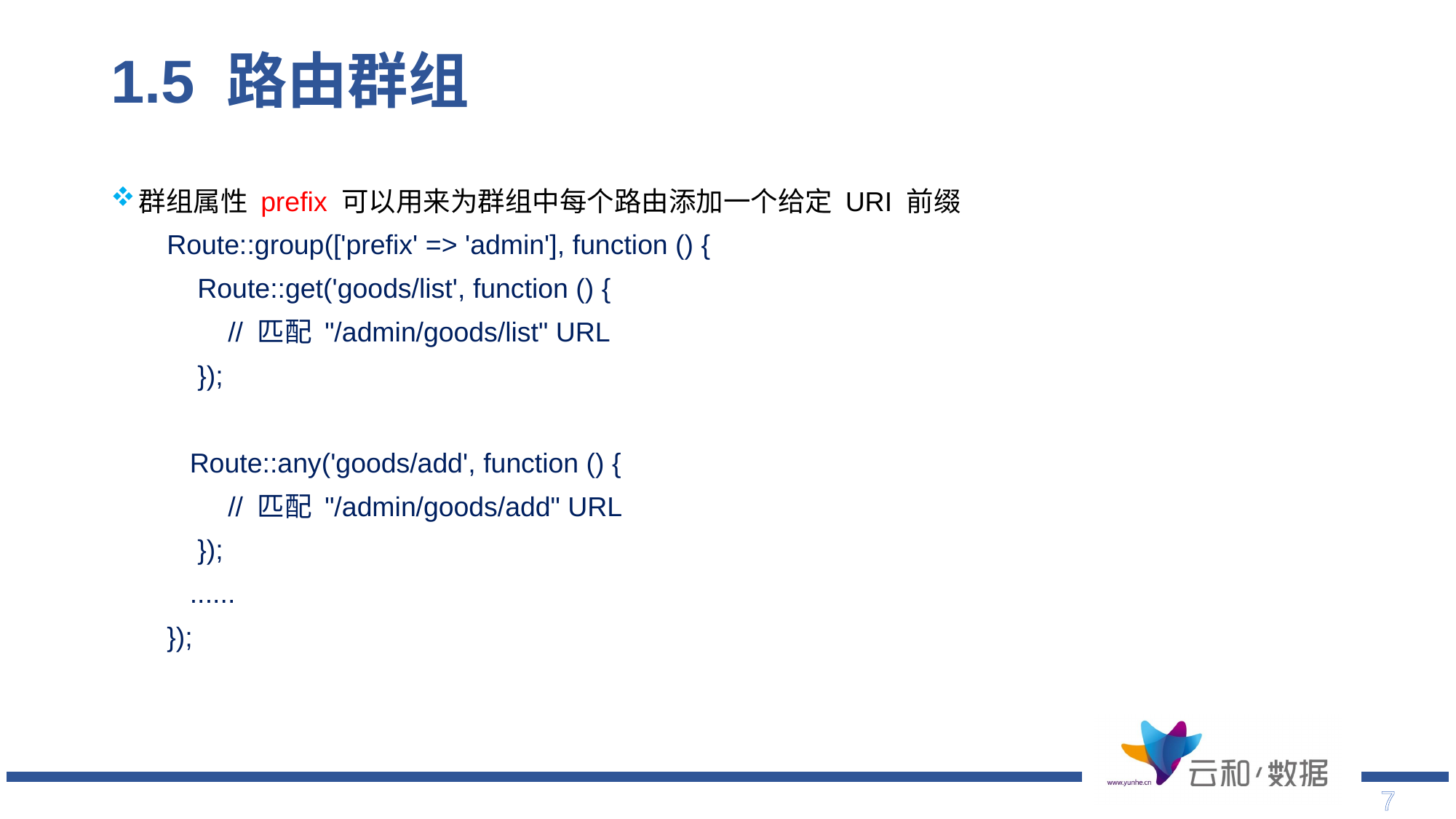

# 1.5 路由群组
群组属性 prefix 可以用来为群组中每个路由添加一个给定 URI 前缀
Route::group(['prefix' => 'admin'], function () {
    Route::get('goods/list', function () {
        // 匹配 "/admin/goods/list" URL
    });

   Route::any('goods/add', function () {
        // 匹配 "/admin/goods/add" URL
    });
   ......
});